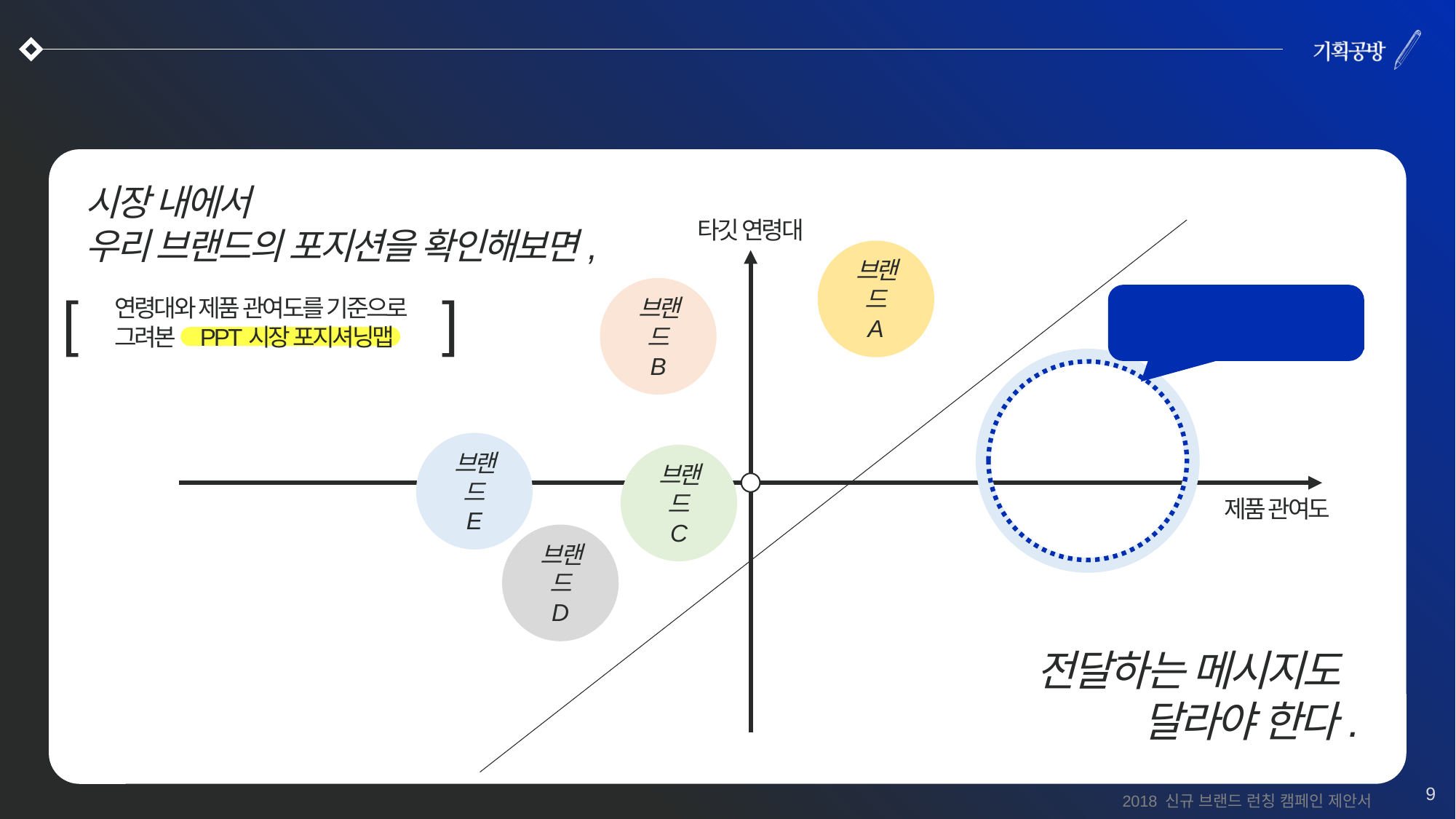

그렇다면,
우리는 어떤 메시지를 전해야 할까?
시장 내에서
우리 브랜드의 포지션을 확인해보면,
타깃 연령대
타 브랜드와 공략 타깃이
명확하게 다른 우리 브랜드

제품 관여도
브랜드
A
브랜드
B
[                         ]
연령대와 제품 관여도를 기준으로
그려본    PPT시장 포지셔닝맵

브랜드
E
브랜드
C
브랜드
D
전달하는 메시지도
달라야 한다.
9